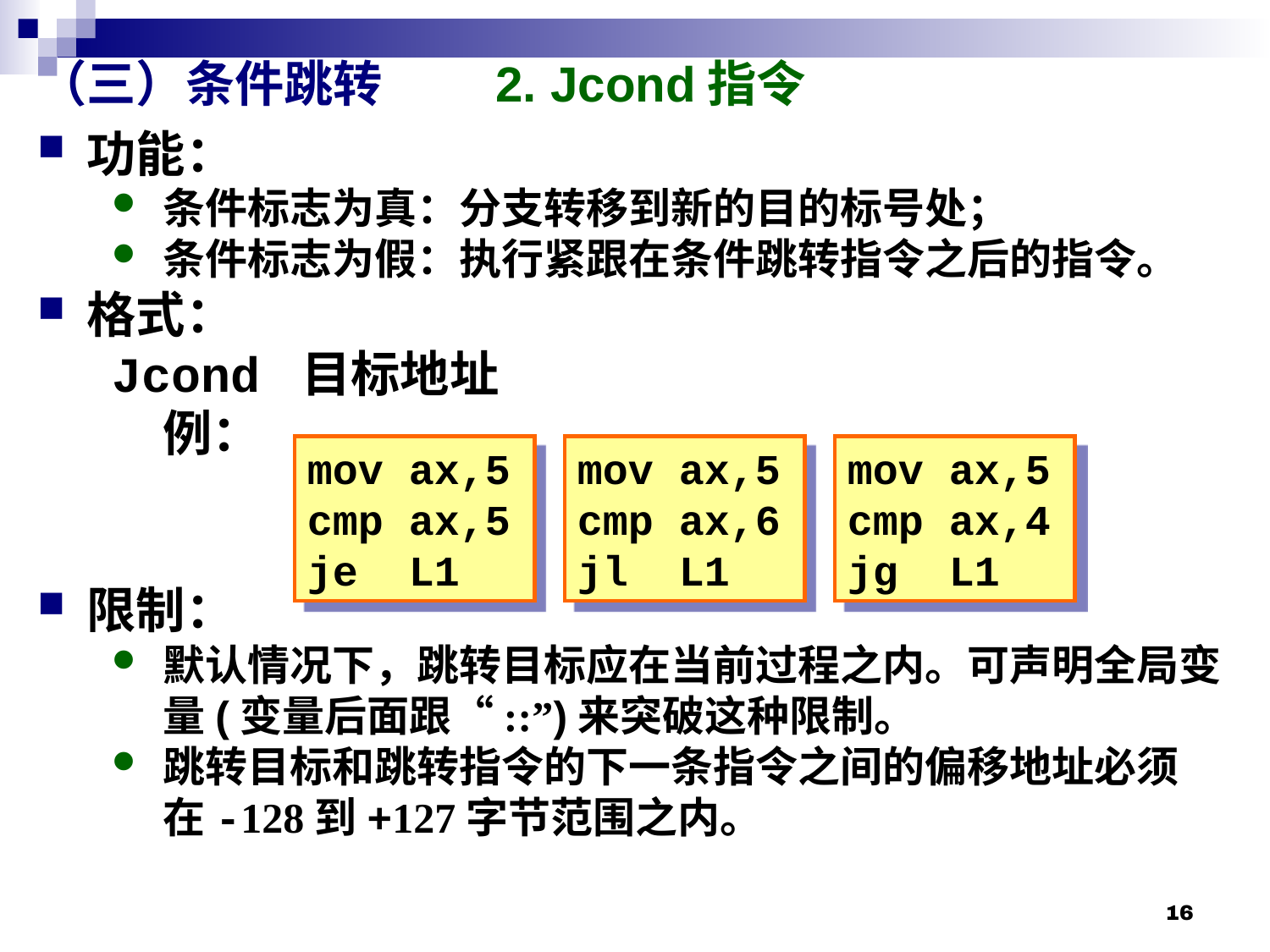

# （三）条件跳转         2. Jcond指令
功能：
条件标志为真：分支转移到新的目的标号处；
条件标志为假：执行紧跟在条件跳转指令之后的指令。
格式：
Jcond 目标地址
例：

限制：
默认情况下，跳转目标应在当前过程之内。可声明全局变量(变量后面跟“::”)来突破这种限制。
跳转目标和跳转指令的下一条指令之间的偏移地址必须在-128到+127字节范围之内。
mov ax,5
cmp ax,5
je  L1
mov ax,5
cmp ax,6
jl  L1
mov ax,5
cmp ax,4
jg  L1
16